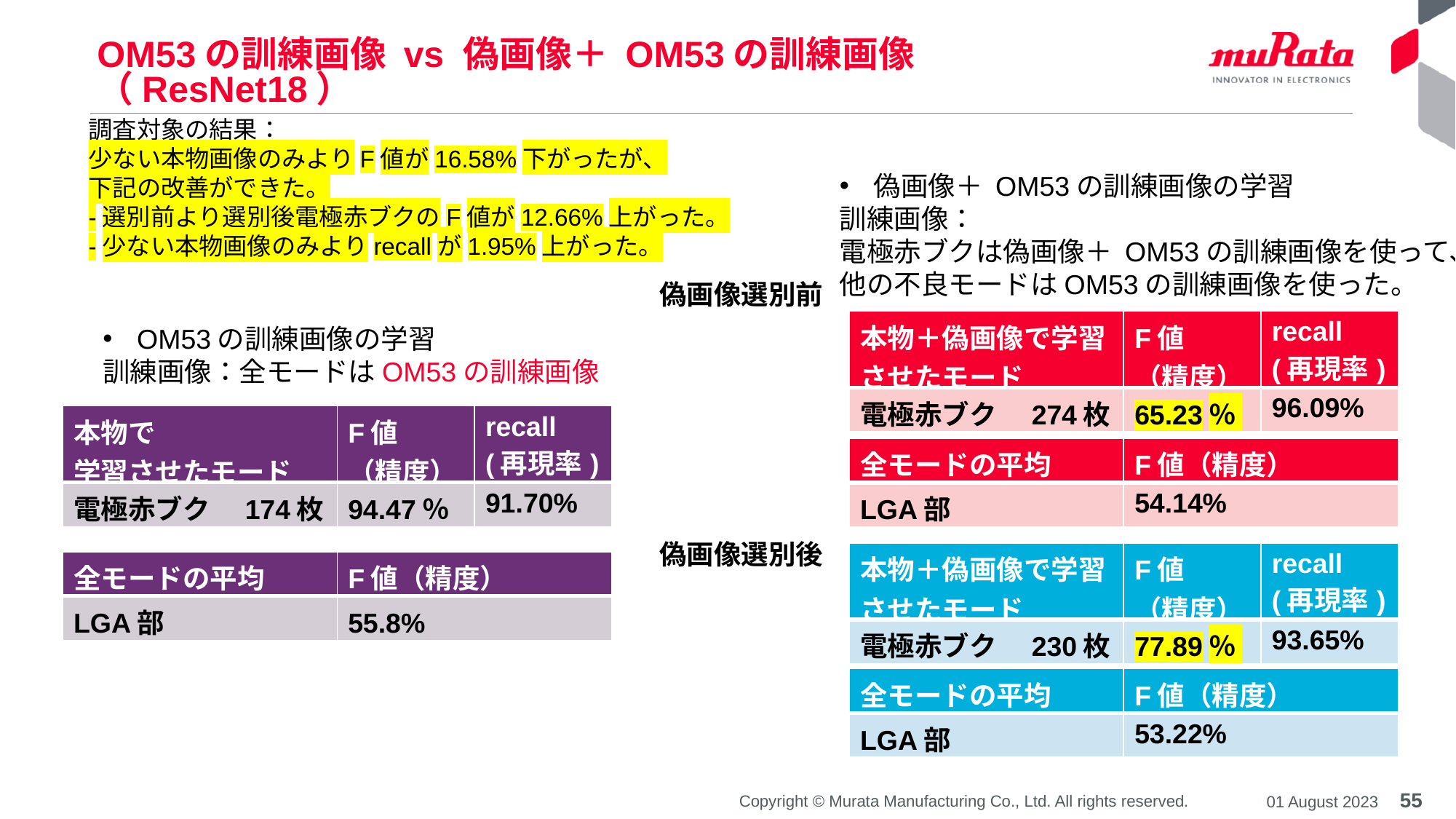

# OM53の訓練画像 vs 偽画像＋ OM53の訓練画像 （ResNet18）
調査対象の結果：
少ない本物画像のみよりF値が16.58%下がったが、
下記の改善ができた。
-選別前より選別後電極赤ブクのF値が12.66%上がった。
-少ない本物画像のみよりrecallが1.95%上がった。

偽画像＋ OM53の訓練画像の学習
訓練画像：
電極赤ブクは偽画像＋ OM53の訓練画像を使って、
他の不良モードはOM53の訓練画像を使った。

偽画像選別前
| 本物＋偽画像で学習させたモード | F値 （精度） | recall (再現率) |
| --- | --- | --- |
| 電極赤ブク　274枚 | 65.23％ | 96.09% |
OM53の訓練画像の学習
訓練画像：全モードはOM53の訓練画像

| 本物で 学習させたモード | F値 （精度） | recall (再現率) |
| --- | --- | --- |
| 電極赤ブク　174枚 | 94.47％ | 91.70% |
| 全モードの平均 | F値（精度） |
| --- | --- |
| LGA部 | 54.14% |
偽画像選別後
| 本物＋偽画像で学習させたモード | F値 （精度） | recall (再現率) |
| --- | --- | --- |
| 電極赤ブク　230枚 | 77.89％ | 93.65% |
| 全モードの平均 | F値（精度） |
| --- | --- |
| LGA部 | 55.8% |
| 全モードの平均 | F値（精度） |
| --- | --- |
| LGA部 | 53.22% |